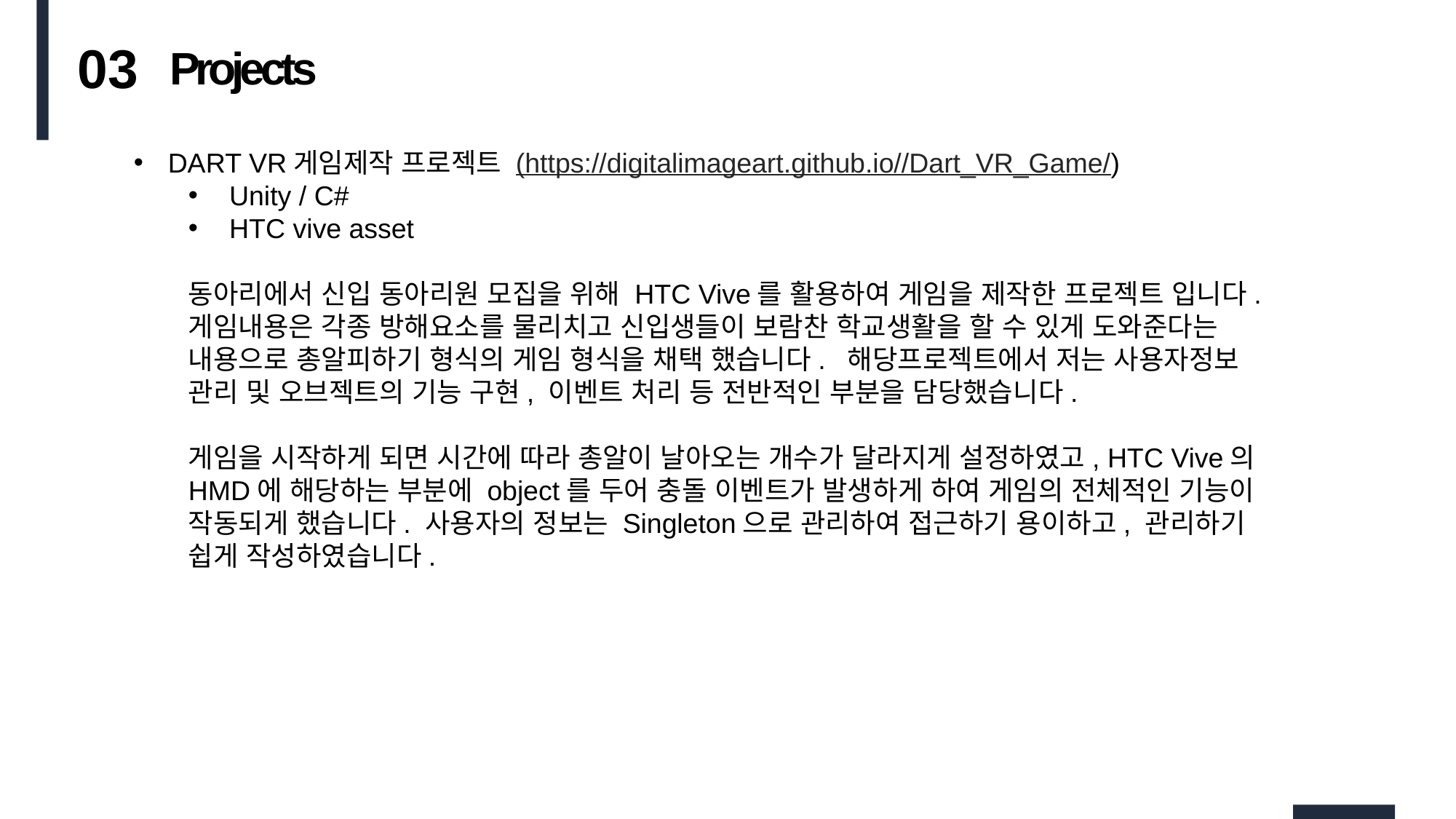

03
Projects
DART VR게임제작 프로젝트 (https://digitalimageart.github.io//Dart_VR_Game/)
Unity / C#
HTC vive asset

동아리에서 신입 동아리원 모집을 위해 HTC Vive를 활용하여 게임을 제작한 프로젝트 입니다.
게임내용은 각종 방해요소를 물리치고 신입생들이 보람찬 학교생활을 할 수 있게 도와준다는 내용으로 총알피하기 형식의 게임 형식을 채택 했습니다.  해당프로젝트에서 저는 사용자정보 관리 및 오브젝트의 기능 구현, 이벤트 처리 등 전반적인 부분을 담당했습니다.

게임을 시작하게 되면 시간에 따라 총알이 날아오는 개수가 달라지게 설정하였고, HTC Vive의 HMD에 해당하는 부분에 object를 두어 충돌 이벤트가 발생하게 하여 게임의 전체적인 기능이 작동되게 했습니다. 사용자의 정보는 Singleton으로 관리하여 접근하기 용이하고, 관리하기 쉽게 작성하였습니다.